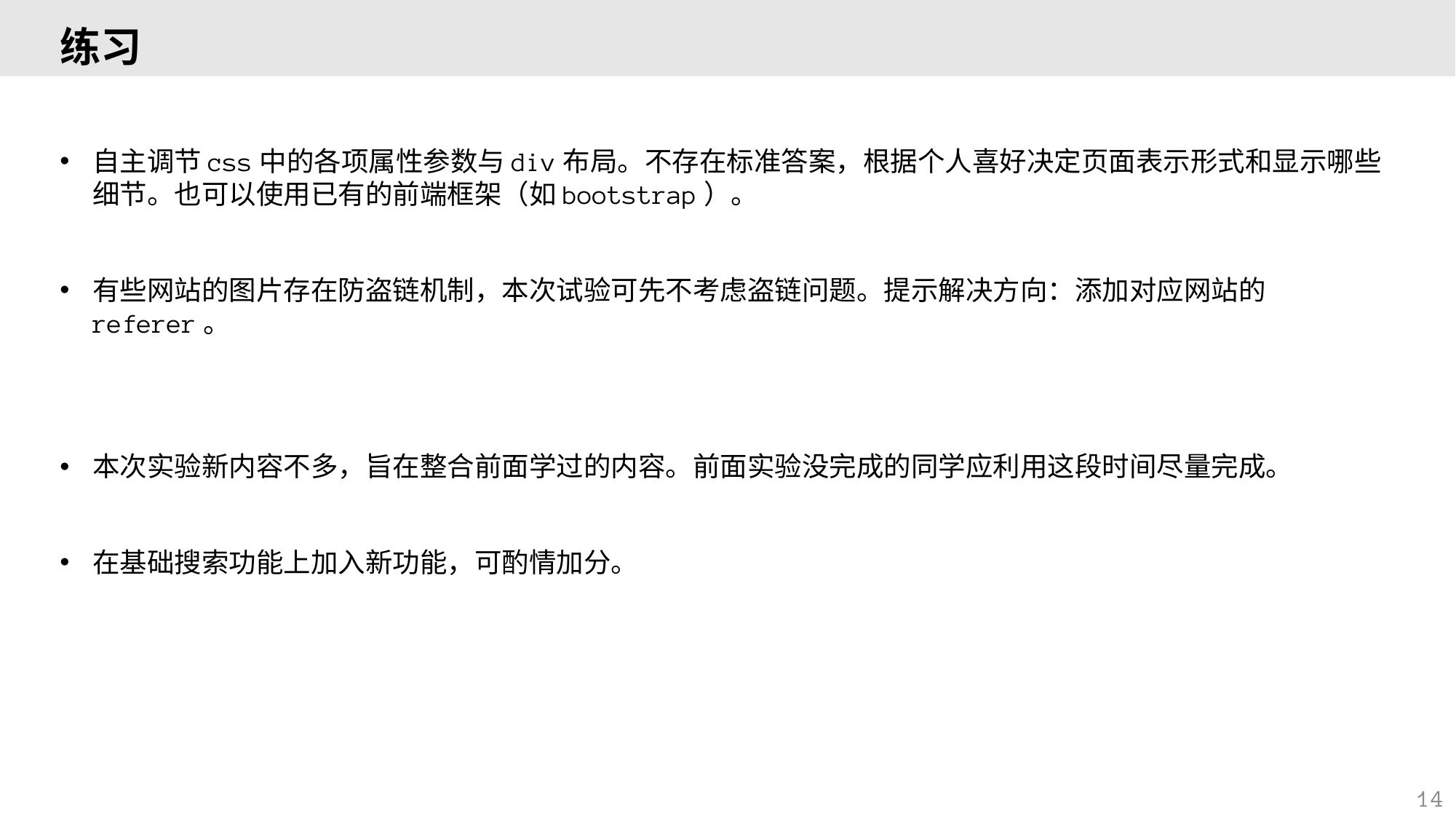

# 练习

自主调节css中的各项属性参数与div布局。不存在标准答案，根据个人喜好决定页面表示形式和显示哪些细节。也可以使用已有的前端框架（如bootstrap）。

有些网站的图片存在防盗链机制，本次试验可先不考虑盗链问题。提示解决方向：添加对应网站的referer。

本次实验新内容不多，旨在整合前面学过的内容。前面实验没完成的同学应利用这段时间尽量完成。

在基础搜索功能上加入新功能，可酌情加分。

14